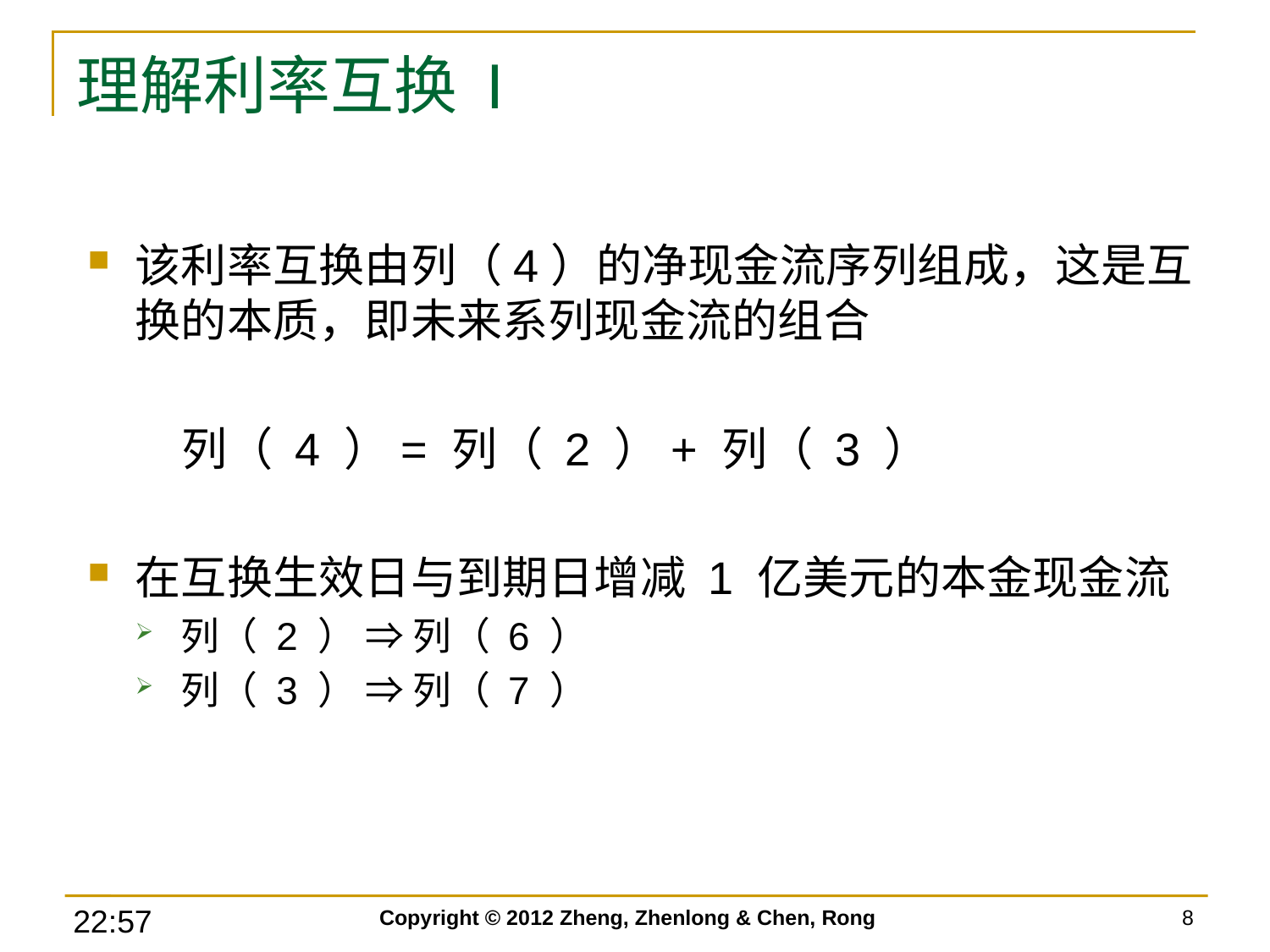

# 理解利率互换 I

该利率互换由列（4）的净现金流序列组成，这是互换的本质，即未来系列现金流的组合

        列（ 4 ）= 列（ 2 ）+ 列（ 3 ）

在互换生效日与到期日增减 1 亿美元的本金现金流
列（ 2 ） ⇒ 列（ 6 ）
列（ 3 ） ⇒ 列（ 7 ）
Copyright © 2012 Zheng, Zhenlong & Chen, Rong
8